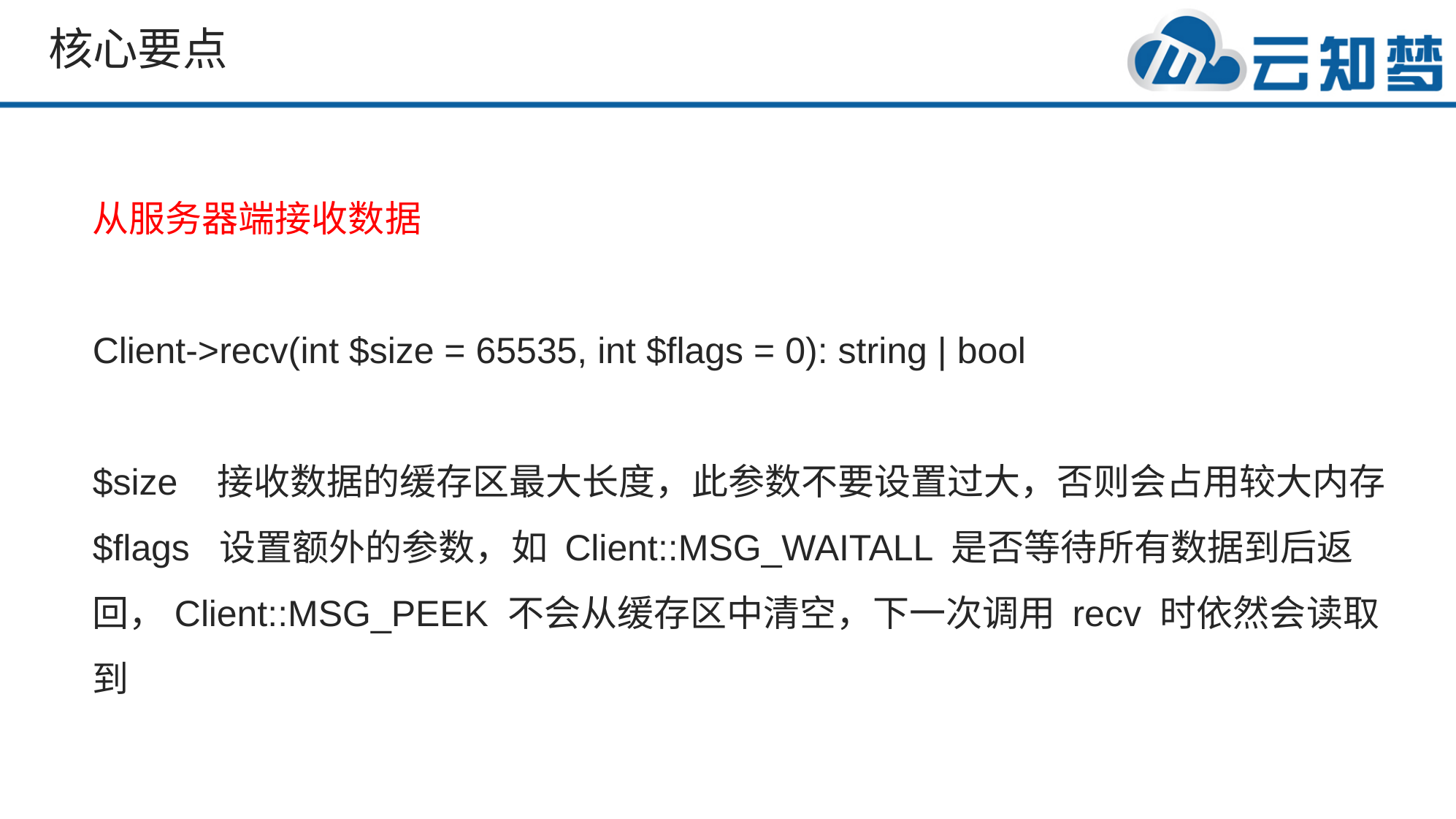

核心要点
从服务器端接收数据

Client->recv(int $size = 65535, int $flags = 0): string | bool

$size   接收数据的缓存区最大长度，此参数不要设置过大，否则会占用较大内存
$flags  设置额外的参数，如 Client::MSG_WAITALL 是否等待所有数据到后返回，Client::MSG_PEEK 不会从缓存区中清空，下一次调用 recv 时依然会读取到